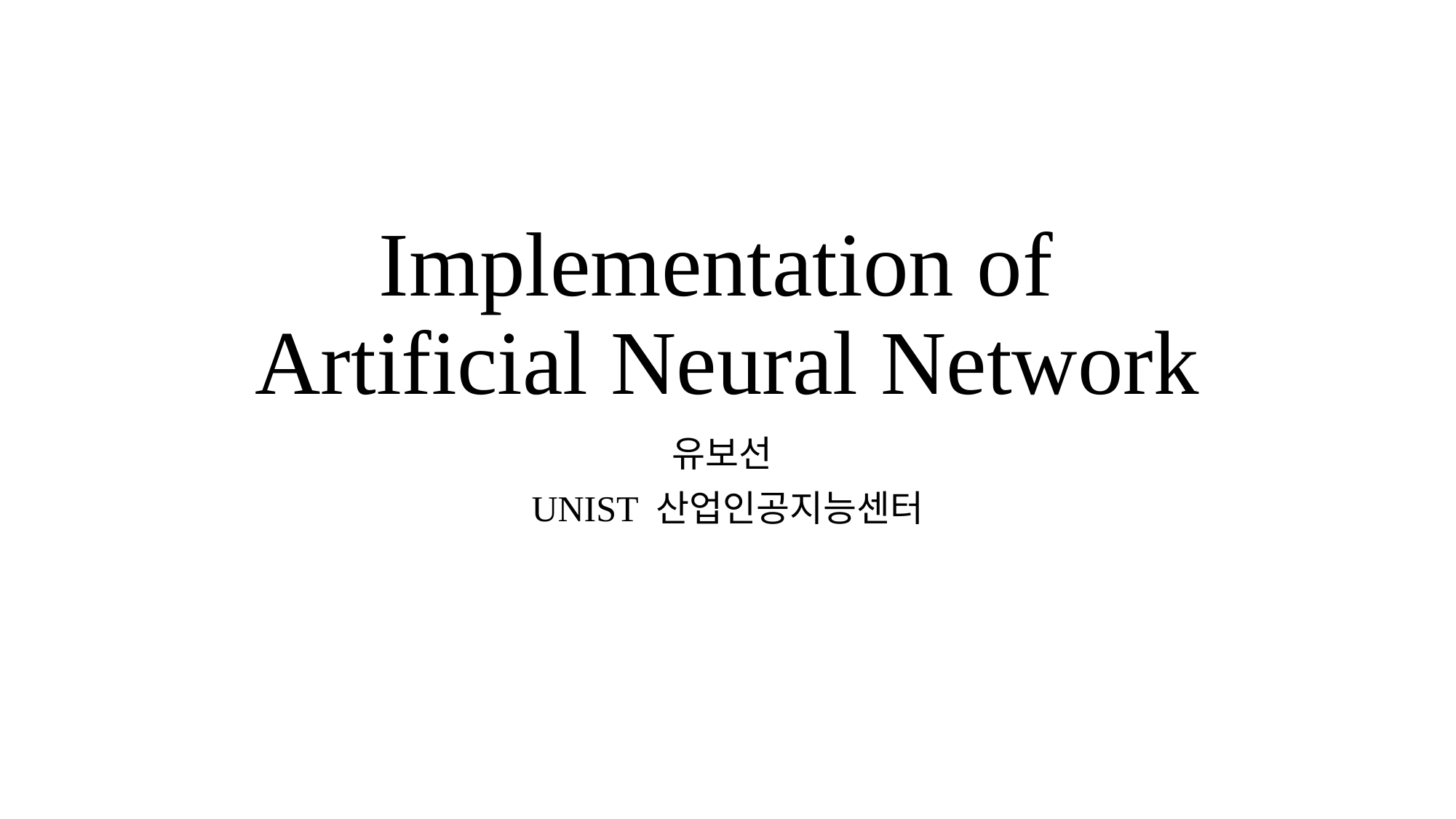

# Implementation of Artificial Neural Network
유보선
UNIST 산업인공지능센터